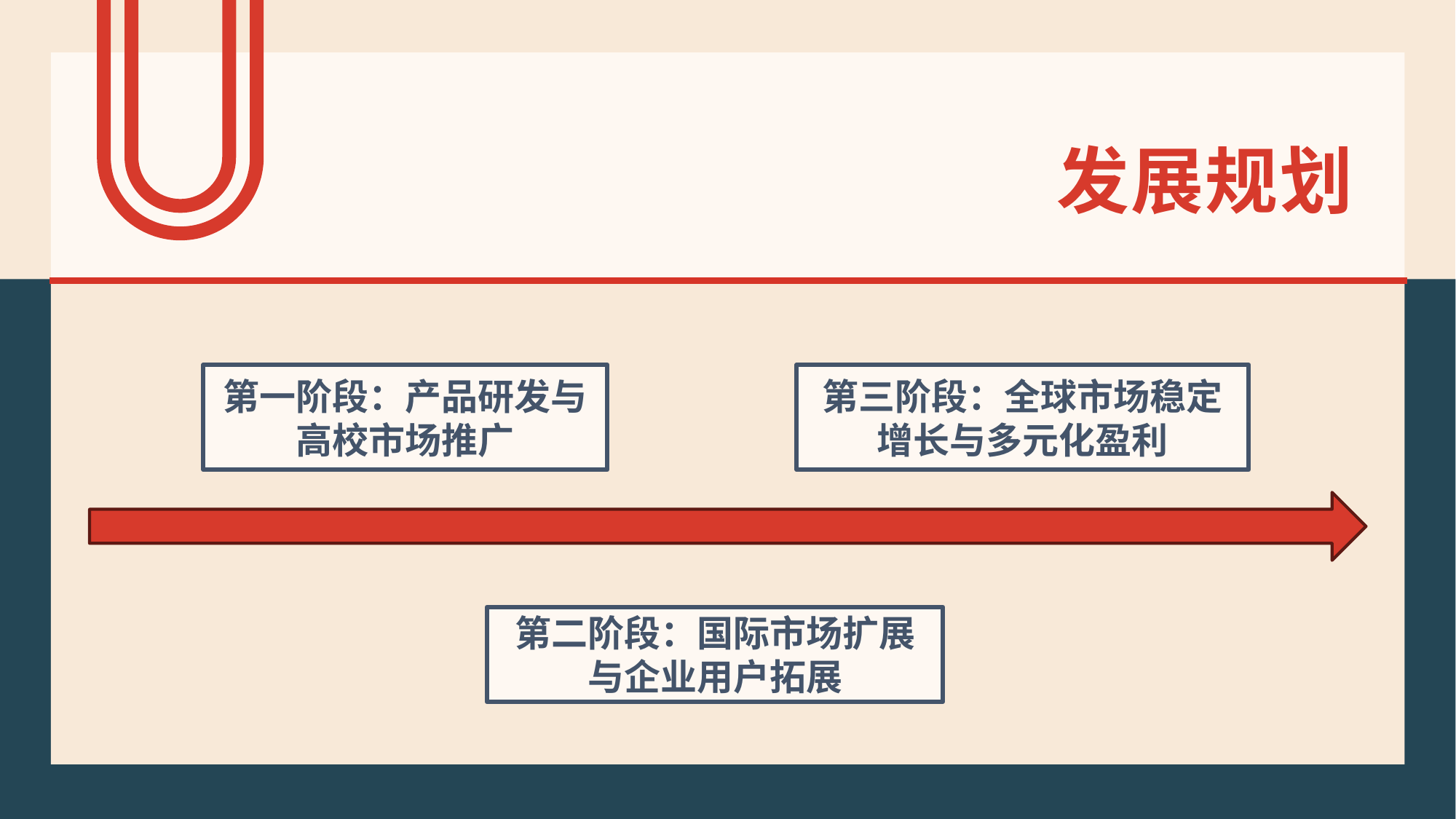

发展规划
第一阶段：产品研发与高校市场推广
第三阶段：全球市场稳定增长与多元化盈利

第二阶段：国际市场扩展与企业用户拓展